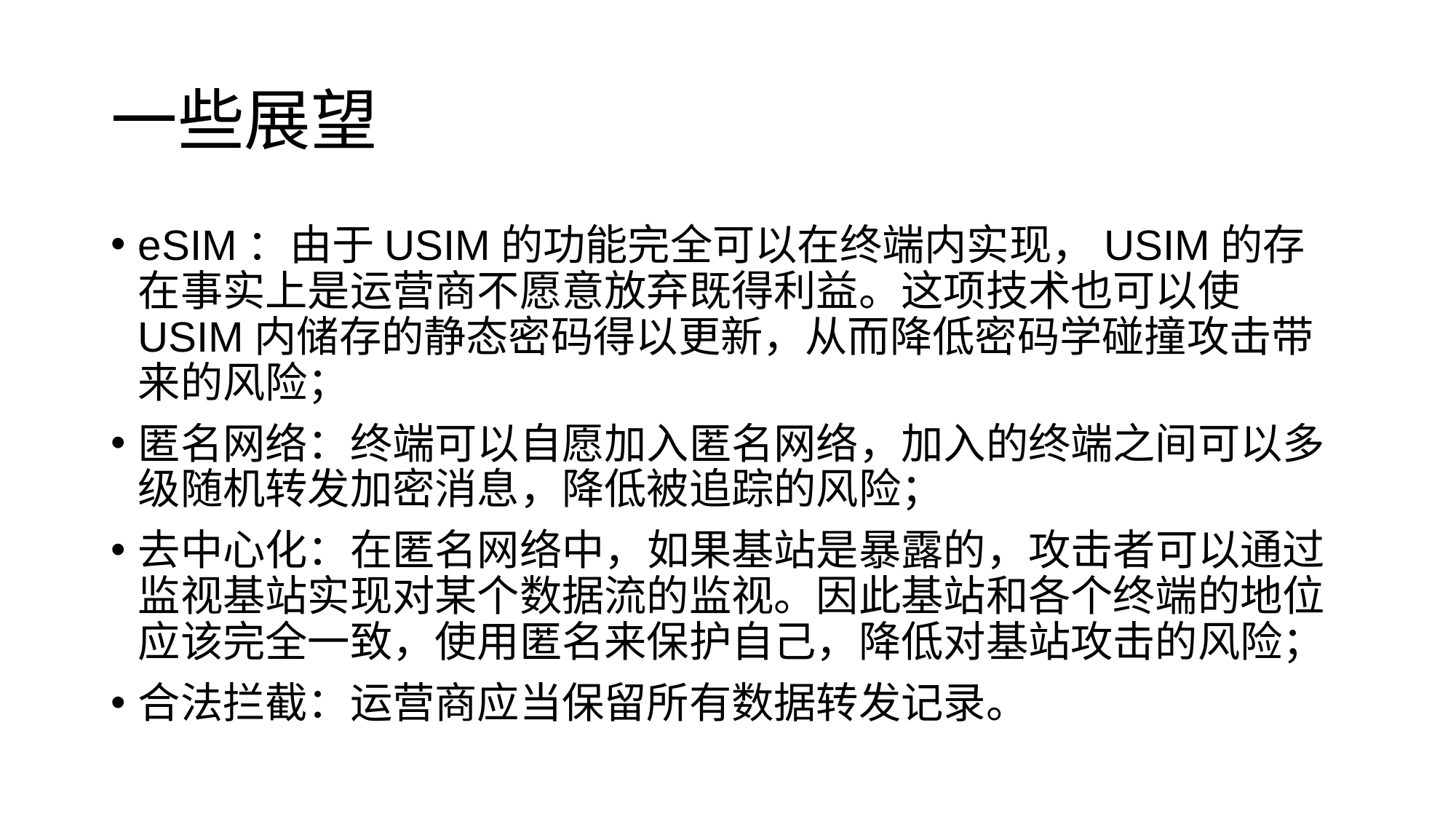

# 一些展望
eSIM：由于USIM的功能完全可以在终端内实现，USIM的存在事实上是运营商不愿意放弃既得利益。这项技术也可以使USIM内储存的静态密码得以更新，从而降低密码学碰撞攻击带来的风险；
匿名网络：终端可以自愿加入匿名网络，加入的终端之间可以多级随机转发加密消息，降低被追踪的风险；
去中心化：在匿名网络中，如果基站是暴露的，攻击者可以通过监视基站实现对某个数据流的监视。因此基站和各个终端的地位应该完全一致，使用匿名来保护自己，降低对基站攻击的风险；
合法拦截：运营商应当保留所有数据转发记录。